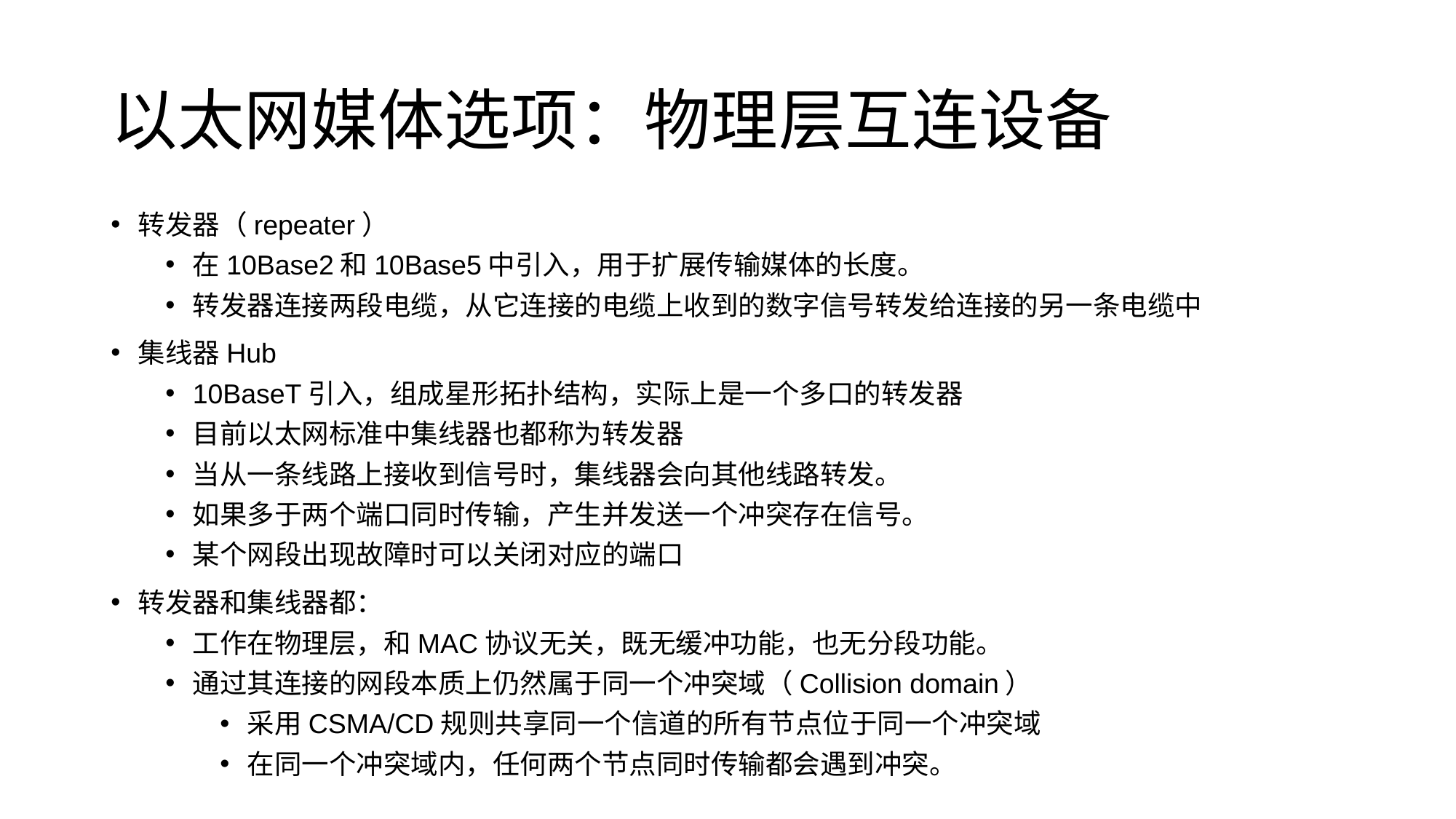

# 以太网媒体选项：物理层互连设备
转发器（repeater）
在10Base2和10Base5中引入，用于扩展传输媒体的长度。
转发器连接两段电缆，从它连接的电缆上收到的数字信号转发给连接的另一条电缆中
集线器Hub
10BaseT引入，组成星形拓扑结构，实际上是一个多口的转发器
目前以太网标准中集线器也都称为转发器
当从一条线路上接收到信号时，集线器会向其他线路转发。
如果多于两个端口同时传输，产生并发送一个冲突存在信号。
某个网段出现故障时可以关闭对应的端口
转发器和集线器都：
工作在物理层，和MAC协议无关，既无缓冲功能，也无分段功能。
通过其连接的网段本质上仍然属于同一个冲突域（Collision domain）
采用CSMA/CD规则共享同一个信道的所有节点位于同一个冲突域
在同一个冲突域内，任何两个节点同时传输都会遇到冲突。